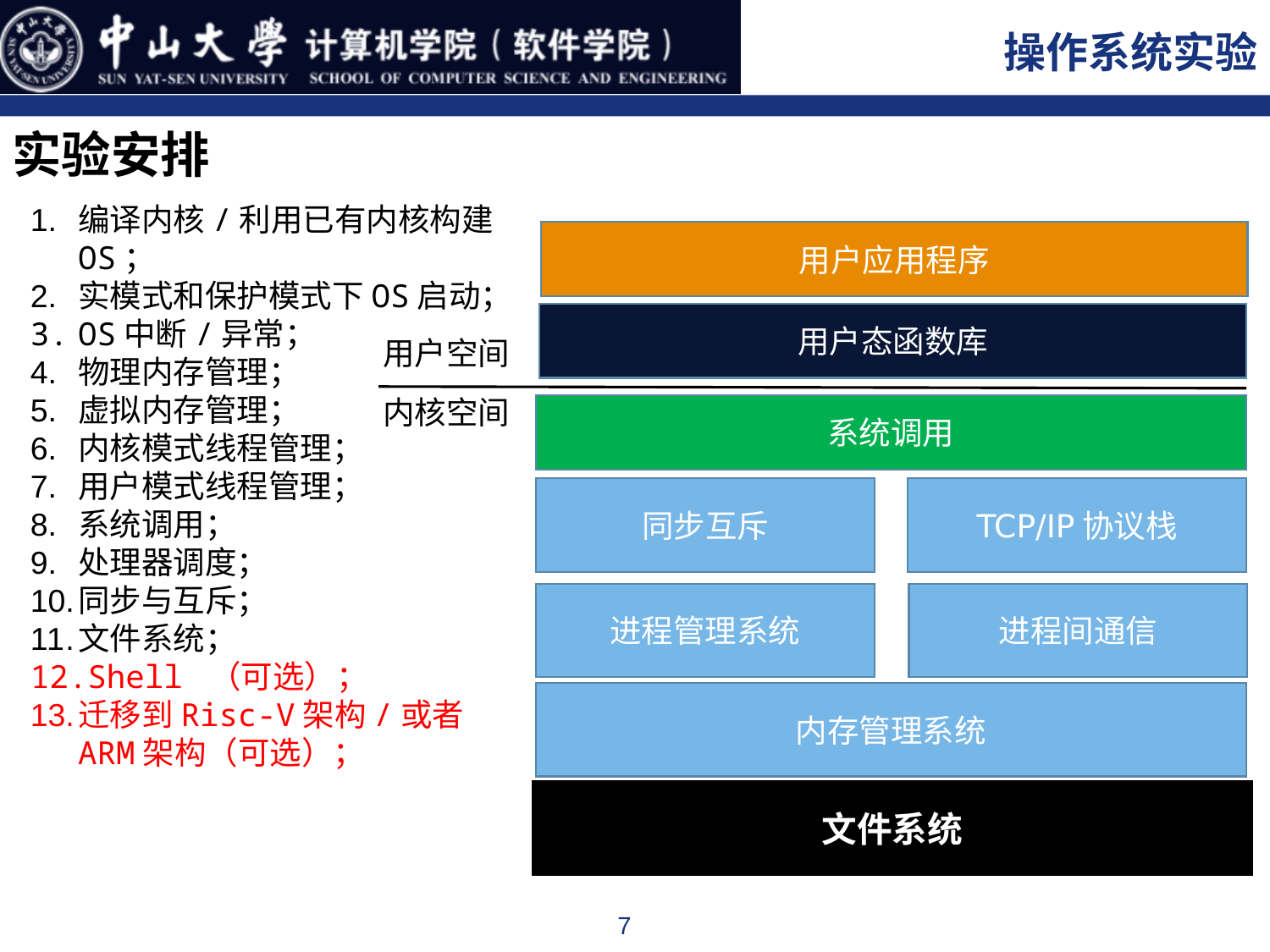

实验安排
编译内核/利用已有内核构建OS；
实模式和保护模式下OS启动；
OS中断/异常；
物理内存管理；
虚拟内存管理；
内核模式线程管理；
用户模式线程管理；
系统调用；
处理器调度；
同步与互斥；
文件系统；
Shell （可选）；
迁移到Risc-V架构/或者ARM架构（可选）；
用户应用程序
用户态函数库
用户空间
内核空间
系统调用
同步互斥
TCP/IP协议栈
进程间通信
进程管理系统
内存管理系统
文件系统
7